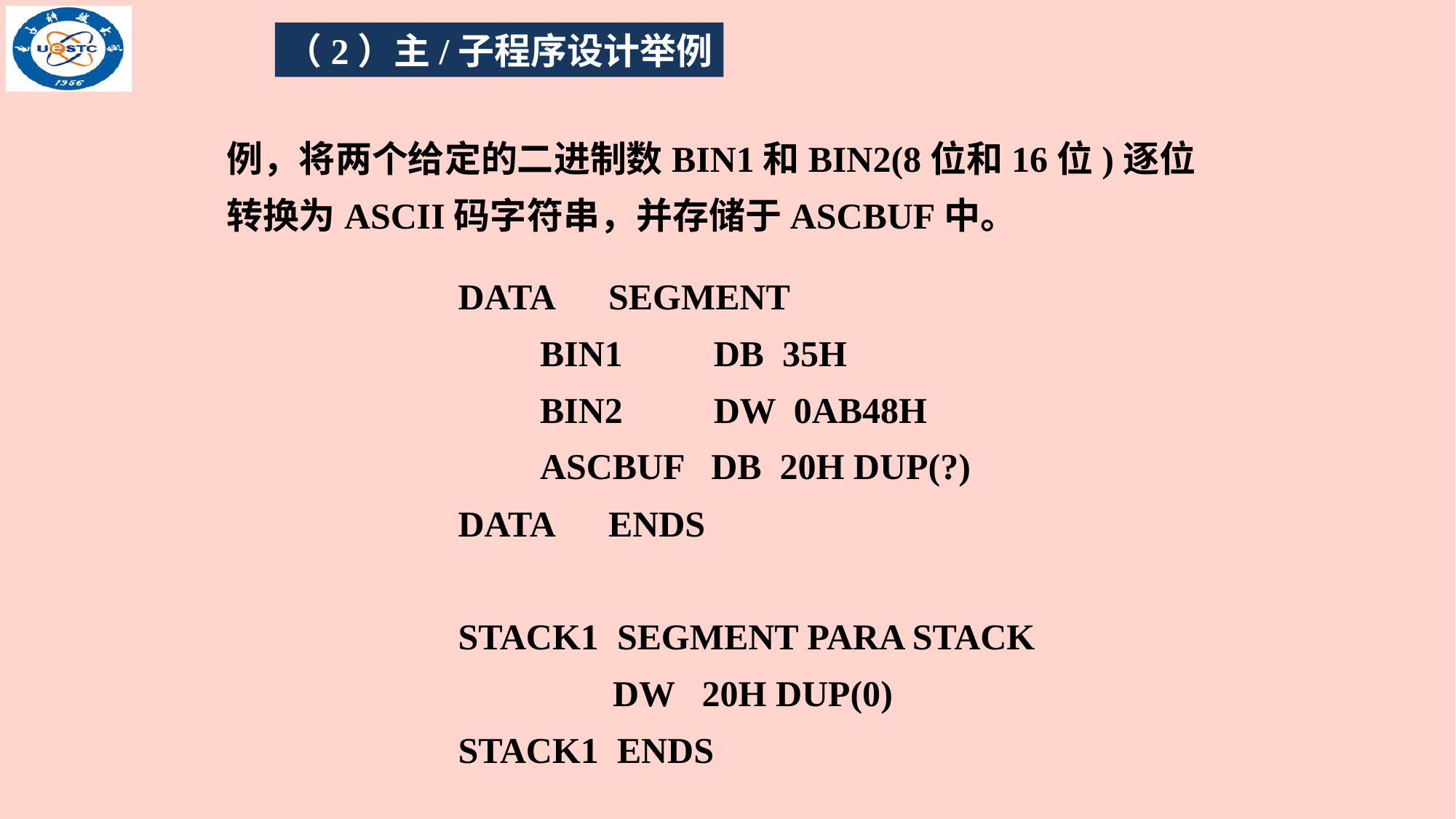

（2）主/子程序设计举例
例，将两个给定的二进制数BIN1和BIN2(8位和16位)逐位转换为ASCII码字符串，并存储于ASCBUF中。
DATA      SEGMENT
         BIN1          DB  35H
         BIN2          DW  0AB48H
         ASCBUF   DB  20H DUP(?)
DATA      ENDS

STACK1  SEGMENT PARA STACK
                 DW   20H DUP(0)
STACK1  ENDS